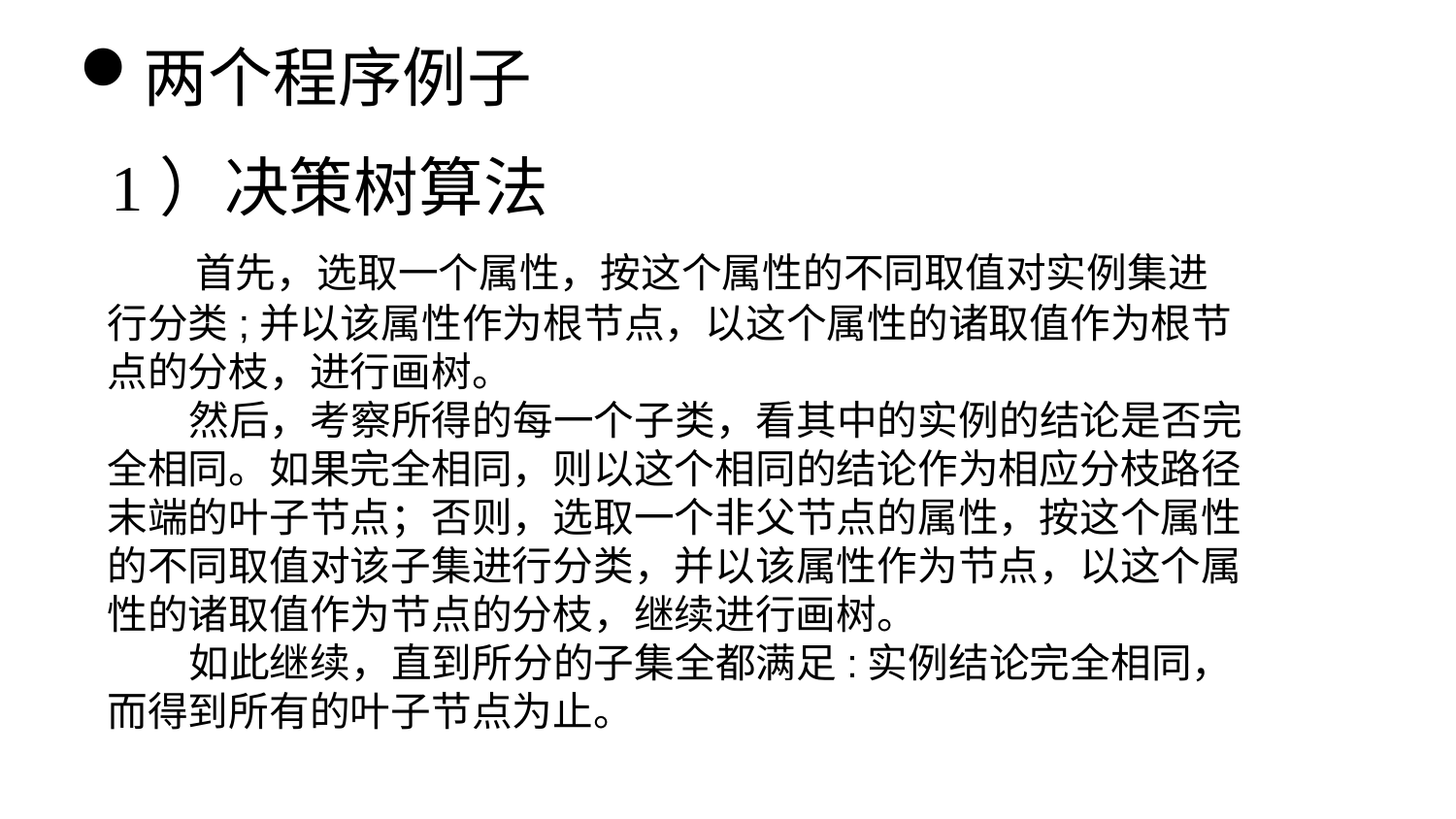

两个程序例子
1）决策树算法
       首先，选取一个属性，按这个属性的不同取值对实例集进行分类;并以该属性作为根节点，以这个属性的诸取值作为根节点的分枝，进行画树。
        然后，考察所得的每一个子类，看其中的实例的结论是否完全相同。如果完全相同，则以这个相同的结论作为相应分枝路径末端的叶子节点；否则，选取一个非父节点的属性，按这个属性的不同取值对该子集进行分类，并以该属性作为节点，以这个属性的诸取值作为节点的分枝，继续进行画树。
        如此继续，直到所分的子集全都满足:实例结论完全相同，而得到所有的叶子节点为止。
23